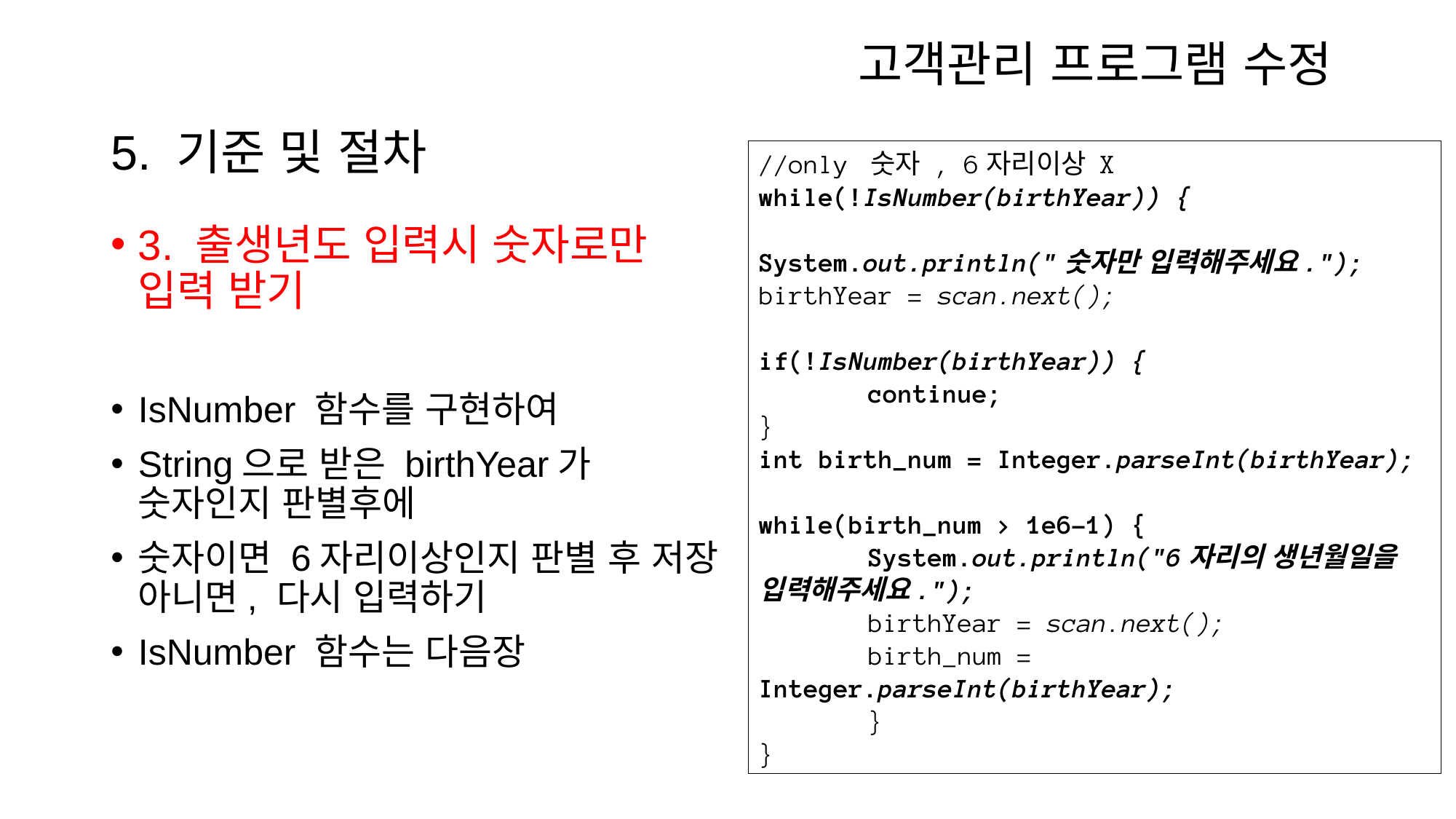

고객관리 프로그램 수정
# 5. 기준 및 절차
//only 숫자 , 6자리이상 X
while(!IsNumber(birthYear)) {

System.out.println("숫자만 입력해주세요.");
birthYear = scan.next();

if(!IsNumber(birthYear)) {
	continue;
}
int birth_num = Integer.parseInt(birthYear);

while(birth_num > 1e6-1) {
	System.out.println("6자리의 생년월일을 	입력해주세요.");
	birthYear = scan.next();
	birth_num = Integer.parseInt(birthYear);
	}
}
3. 출생년도 입력시 숫자로만 입력 받기

IsNumber 함수를 구현하여
String으로 받은 birthYear가 숫자인지 판별후에
숫자이면 6자리이상인지 판별 후 저장 아니면, 다시 입력하기
IsNumber 함수는 다음장